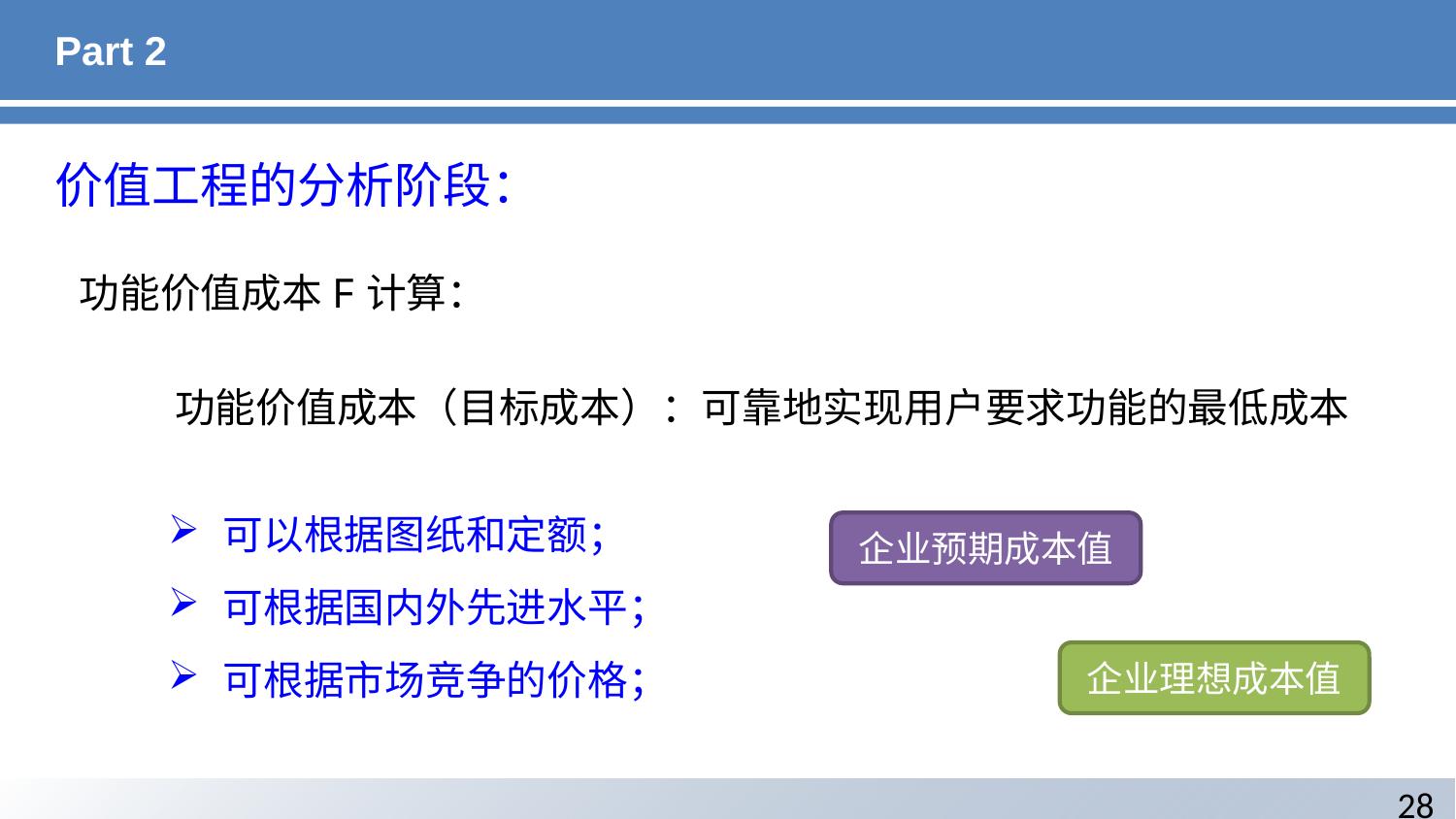

# Part 2

价值工程的分析阶段：
功能价值成本F计算：
功能价值成本（目标成本）：可靠地实现用户要求功能的最低成本
可以根据图纸和定额；
可根据国内外先进水平；
可根据市场竞争的价格；
企业预期成本值

企业理想成本值
28